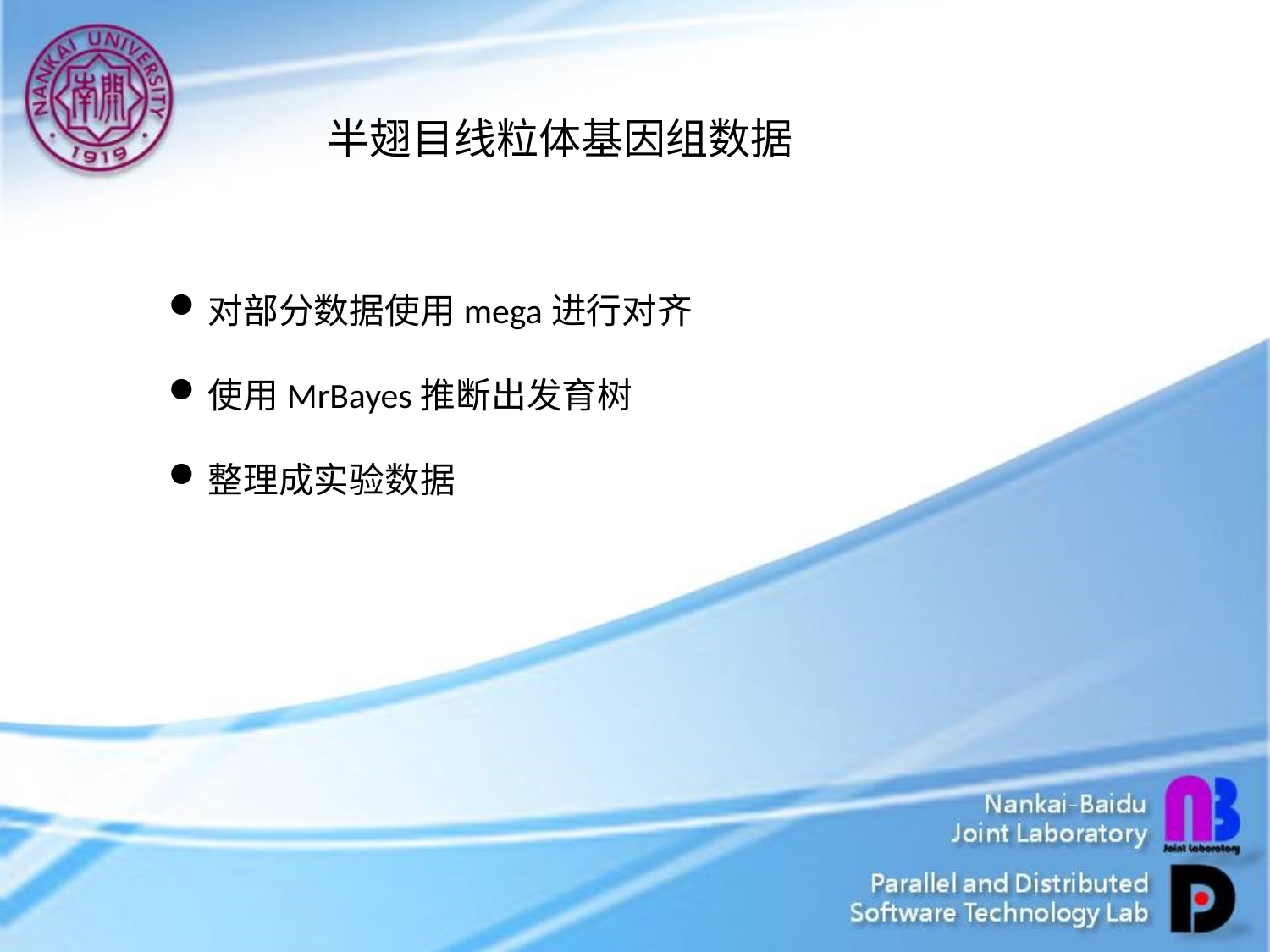

半翅目线粒体基因组数据
对部分数据使用mega进行对齐

使用MrBayes推断出发育树

整理成实验数据